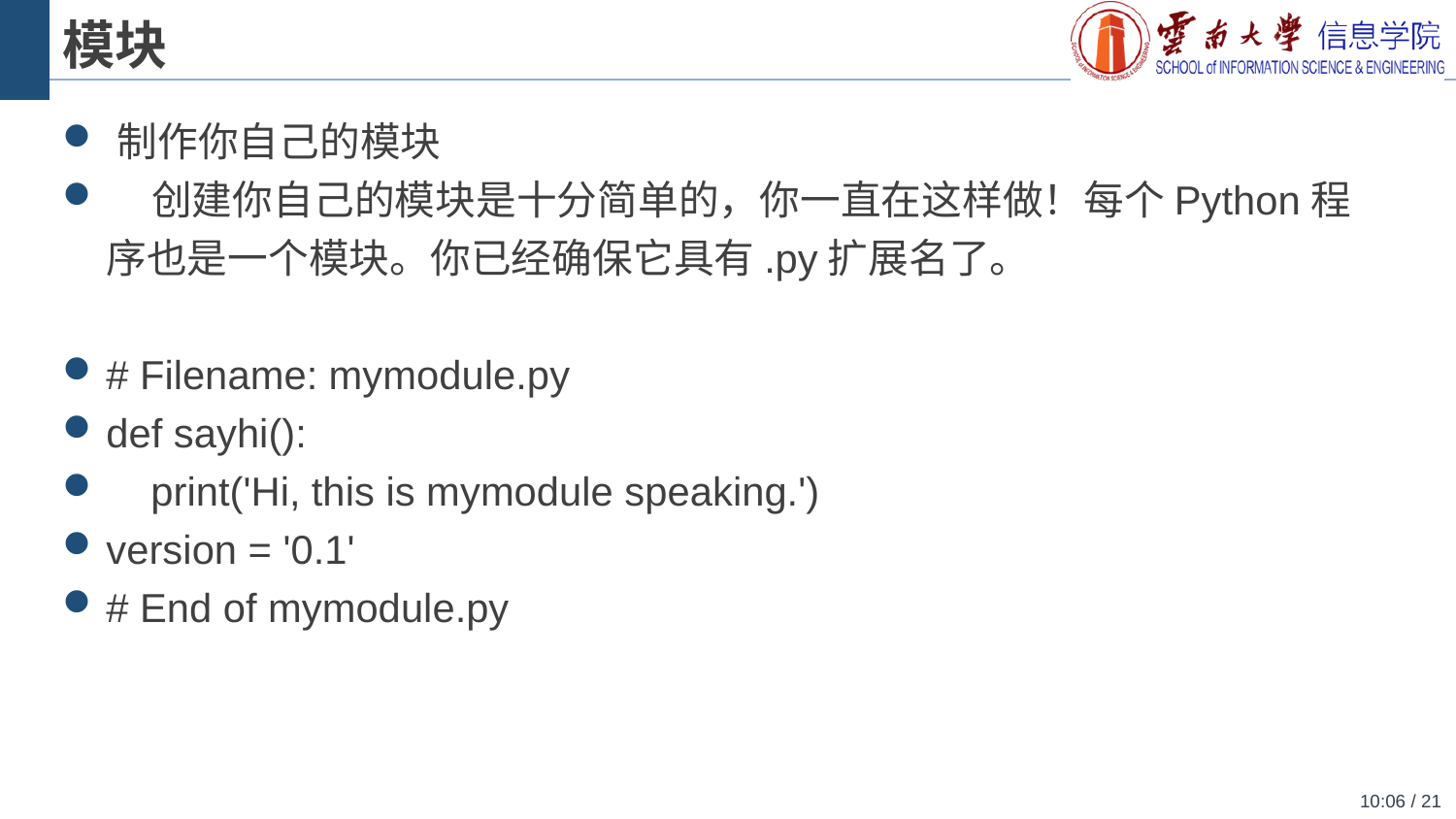

# 模块
制作你自己的模块
    创建你自己的模块是十分简单的，你一直在这样做！每个Python程序也是一个模块。你已经确保它具有.py扩展名了。

# Filename: mymodule.py
def sayhi():
    print('Hi, this is mymodule speaking.')
version = '0.1'
# End of mymodule.py